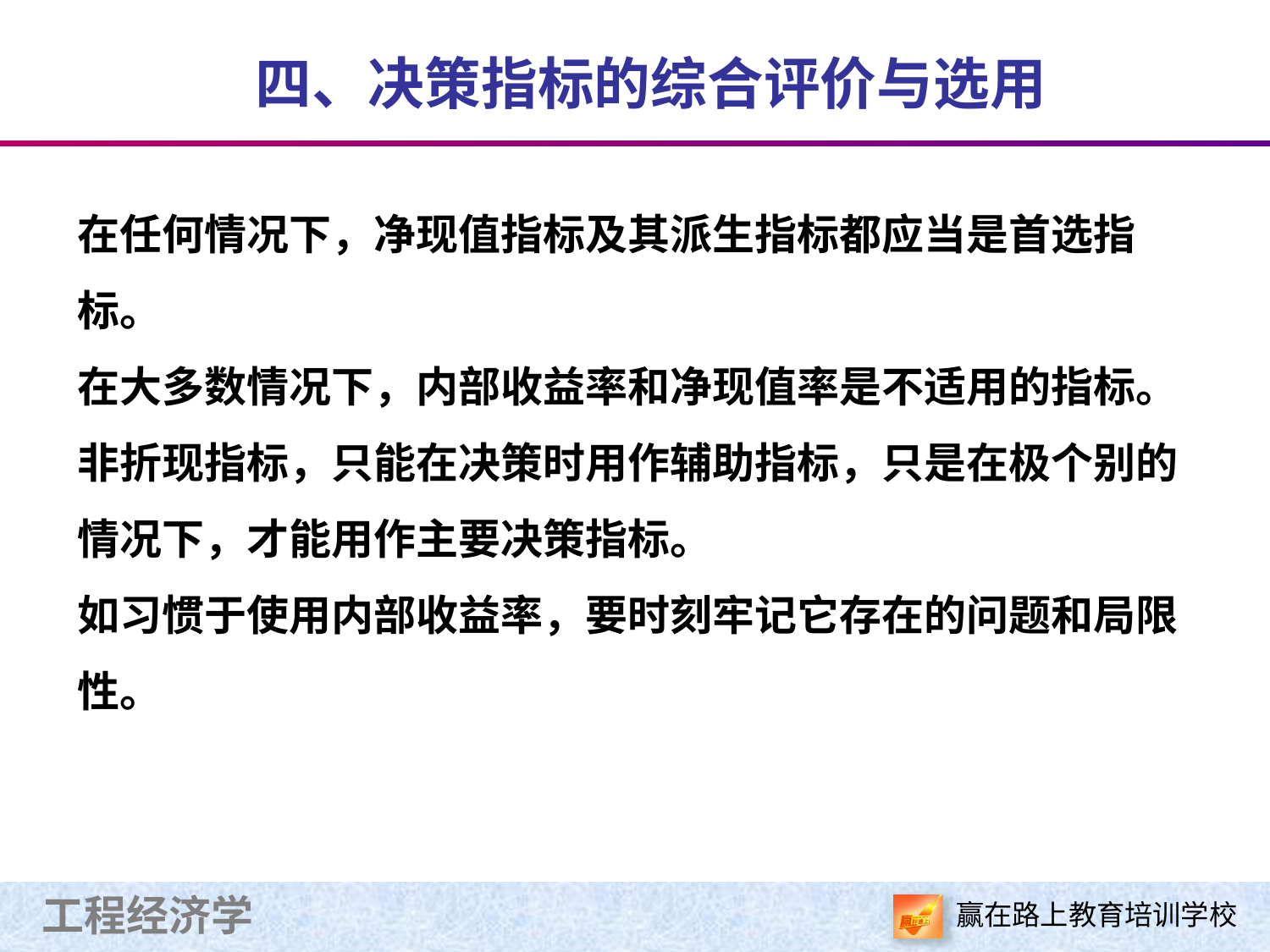

# 四、决策指标的综合评价与选用
在任何情况下，净现值指标及其派生指标都应当是首选指标。
在大多数情况下，内部收益率和净现值率是不适用的指标。
非折现指标，只能在决策时用作辅助指标，只是在极个别的情况下，才能用作主要决策指标。
如习惯于使用内部收益率，要时刻牢记它存在的问题和局限性。